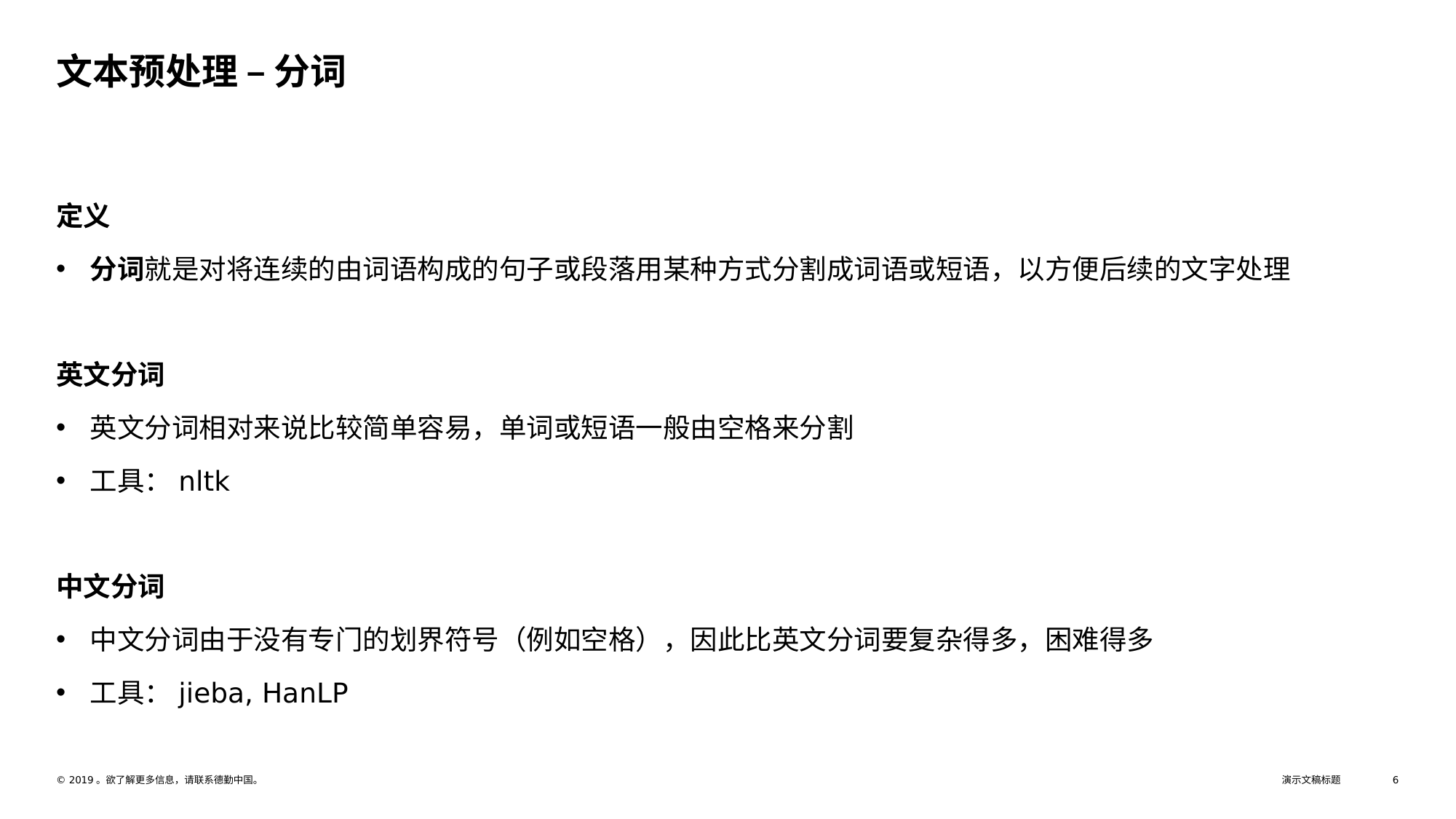

# 文本预处理 – 分词
定义
分词就是对将连续的由词语构成的句子或段落用某种方式分割成词语或短语，以方便后续的文字处理

英文分词
英文分词相对来说比较简单容易，单词或短语一般由空格来分割
工具：nltk

中文分词
中文分词由于没有专门的划界符号（例如空格），因此比英文分词要复杂得多，困难得多
工具：jieba, HanLP